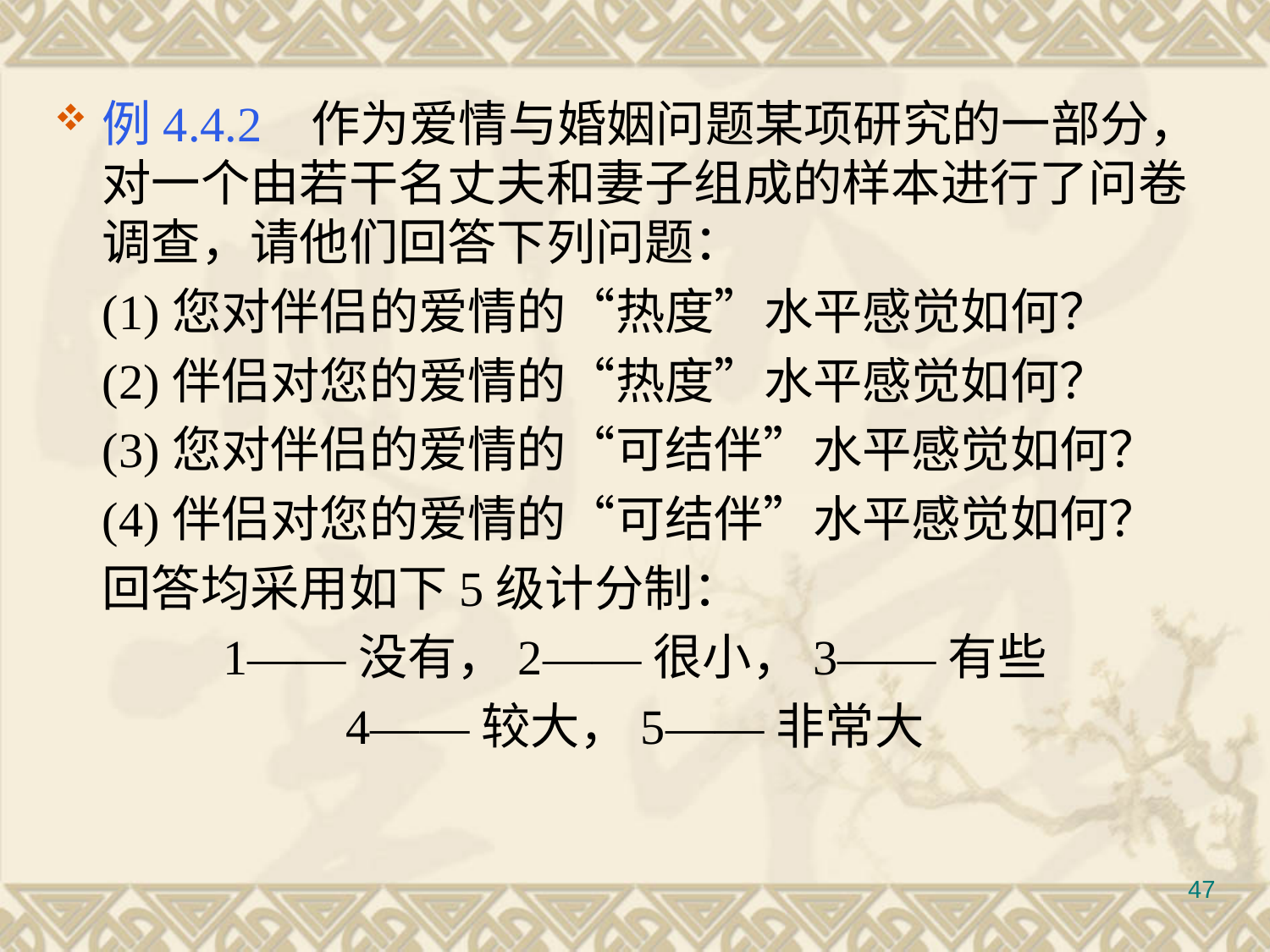

#
例4.4.2   作为爱情与婚姻问题某项研究的一部分，对一个由若干名丈夫和妻子组成的样本进行了问卷调查，请他们回答下列问题：
	(1)您对伴侣的爱情的“热度”水平感觉如何？
	(2)伴侣对您的爱情的“热度”水平感觉如何？
	(3)您对伴侣的爱情的“可结伴”水平感觉如何？
	(4)伴侣对您的爱情的“可结伴”水平感觉如何？
	回答均采用如下5级计分制：
1——没有，2——很小，3——有些
4——较大，5——非常大

47